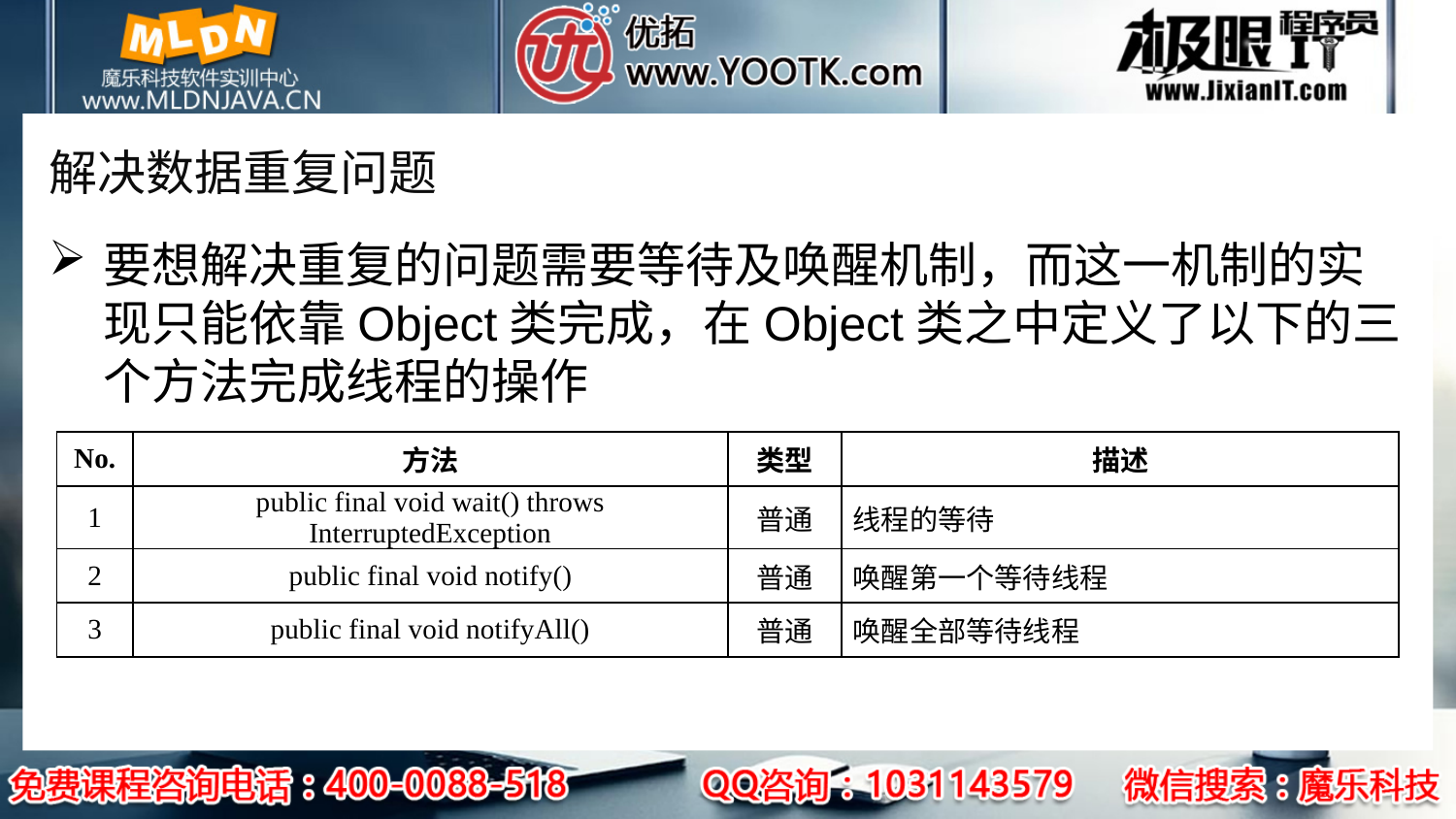

# 解决数据重复问题
要想解决重复的问题需要等待及唤醒机制，而这一机制的实现只能依靠Object类完成，在Object类之中定义了以下的三个方法完成线程的操作
| No. | 方法 | 类型 | 描述 |
| --- | --- | --- | --- |
| 1 | public final void wait() throws InterruptedException | 普通 | 线程的等待 |
| 2 | public final void notify() | 普通 | 唤醒第一个等待线程 |
| 3 | public final void notifyAll() | 普通 | 唤醒全部等待线程 |